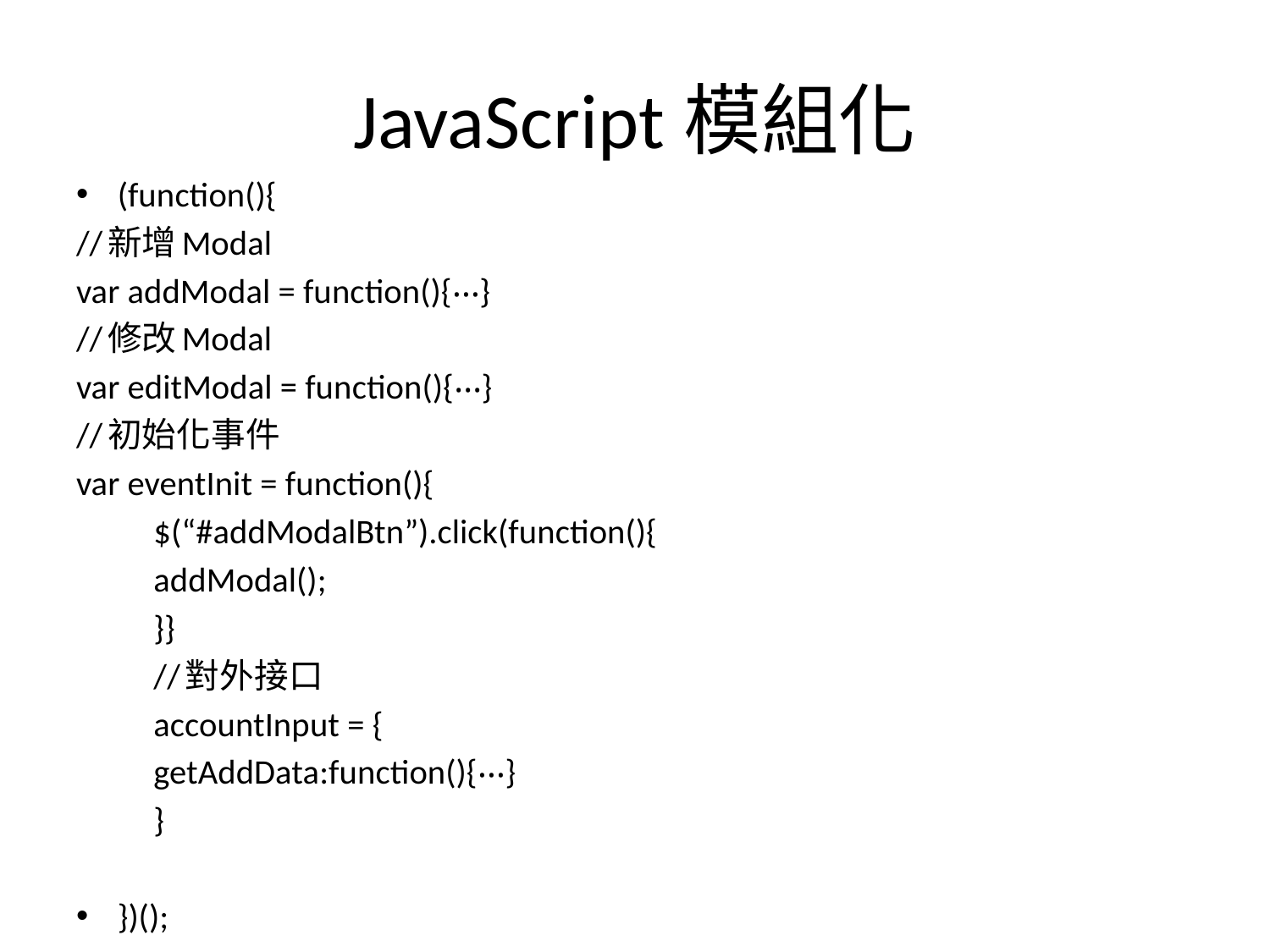

# JavaScript模組化
(function(){
//新增Modal
var addModal = function(){‧‧‧}
//修改Modal
var editModal = function(){‧‧‧}
//初始化事件
var eventInit = function(){
	$(“#addModalBtn”).click(function(){
		addModal();
	}}
	//對外接口
	accountInput = {
		getAddData:function(){‧‧‧}
	}

})();